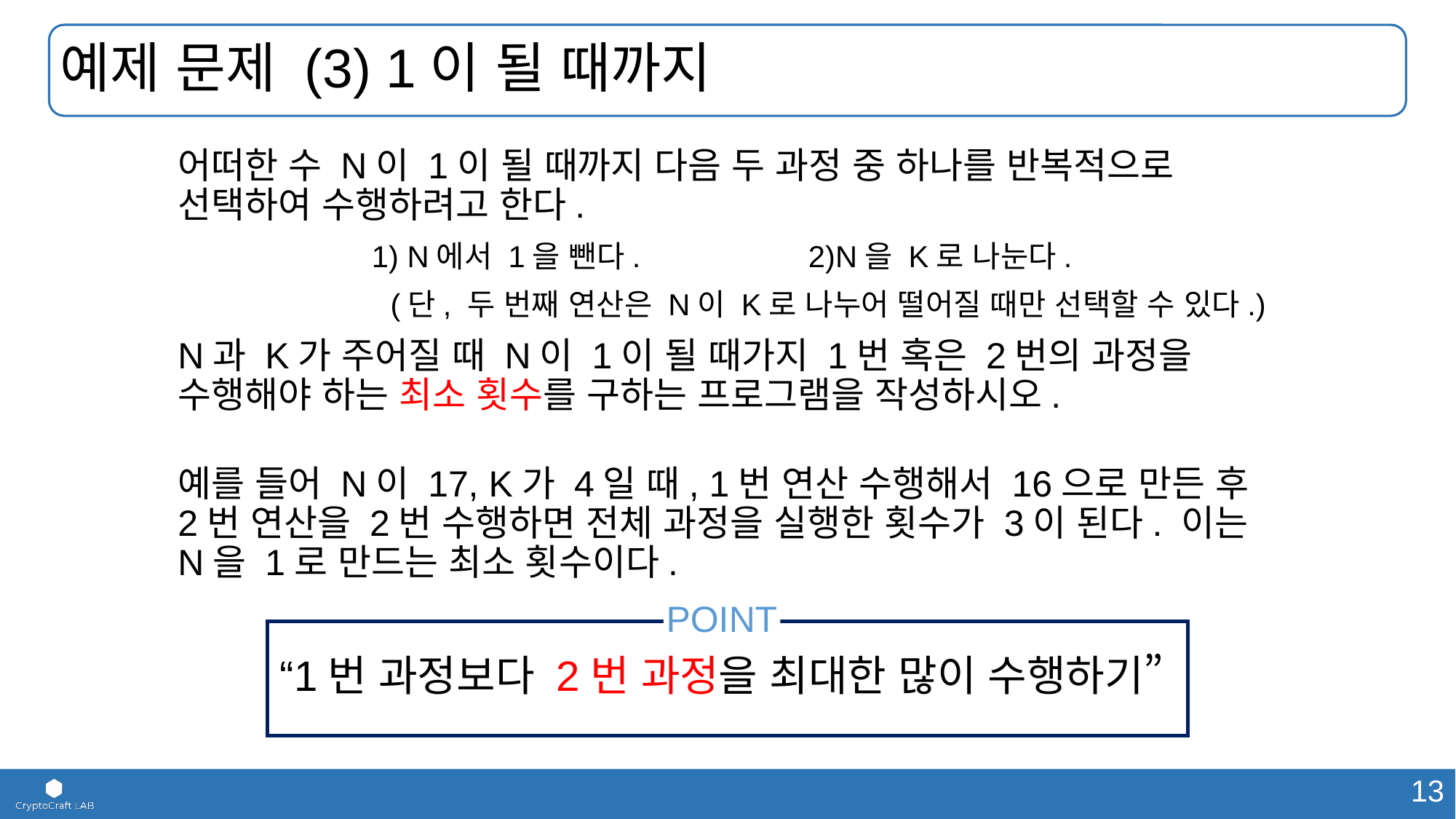

# 예제 문제 (3) 1이 될 때까지
어떠한 수 N이 1이 될 때까지 다음 두 과정 중 하나를 반복적으로 선택하여 수행하려고 한다.
1) N에서 1을 뺀다. 		2)N을 K로 나눈다.
(단, 두 번째 연산은 N이 K로 나누어 떨어질 때만 선택할 수 있다.)
N과 K가 주어질 때 N이 1이 될 때가지 1번 혹은 2번의 과정을 수행해야 하는 최소 횟수를 구하는 프로그램을 작성하시오.

예를 들어 N이 17, K가 4일 때, 1번 연산 수행해서 16으로 만든 후 2번 연산을 2번 수행하면 전체 과정을 실행한 횟수가 3이 된다. 이는 N을 1로 만드는 최소 횟수이다.

POINT

“1번 과정보다 2번 과정을 최대한 많이 수행하기”